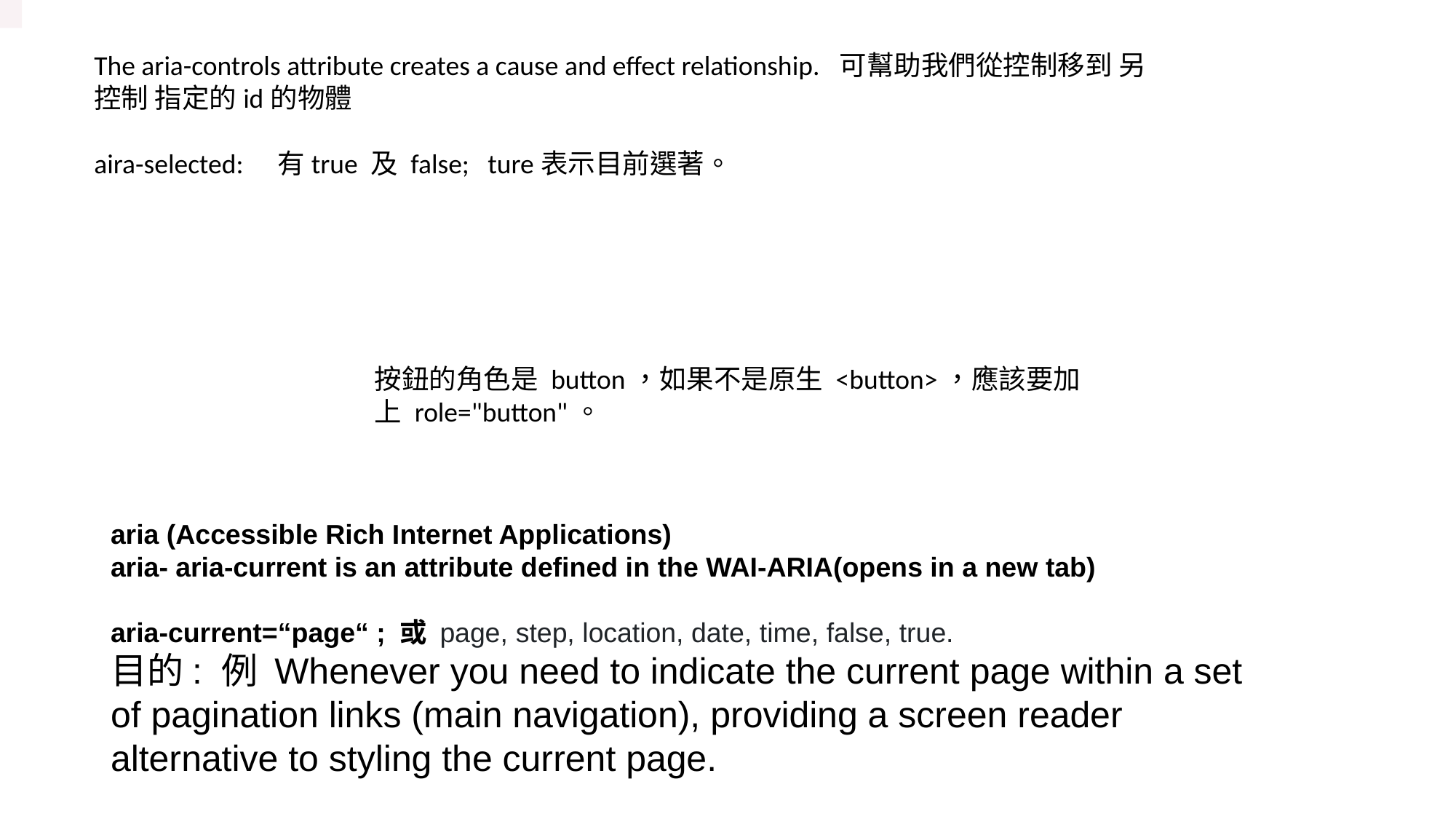

The aria-controls attribute creates a cause and effect relationship.  可幫助我們從控制移到 另控制 指定的id的物體

aira-selected:　有true 及 false;   ture表示目前選著。

按鈕的角色是 button，如果不是原生 <button>，應該要加上 role="button"。

aria (Accessible Rich Internet Applications)
aria- aria-current is an attribute defined in the WAI-ARIA(opens in a new tab)
aria-current=“page“ ; 或 page, step, location, date, time, false, true.
目的: 例 Whenever you need to indicate the current page within a set of pagination links (main navigation), providing a screen reader alternative to styling the current page.